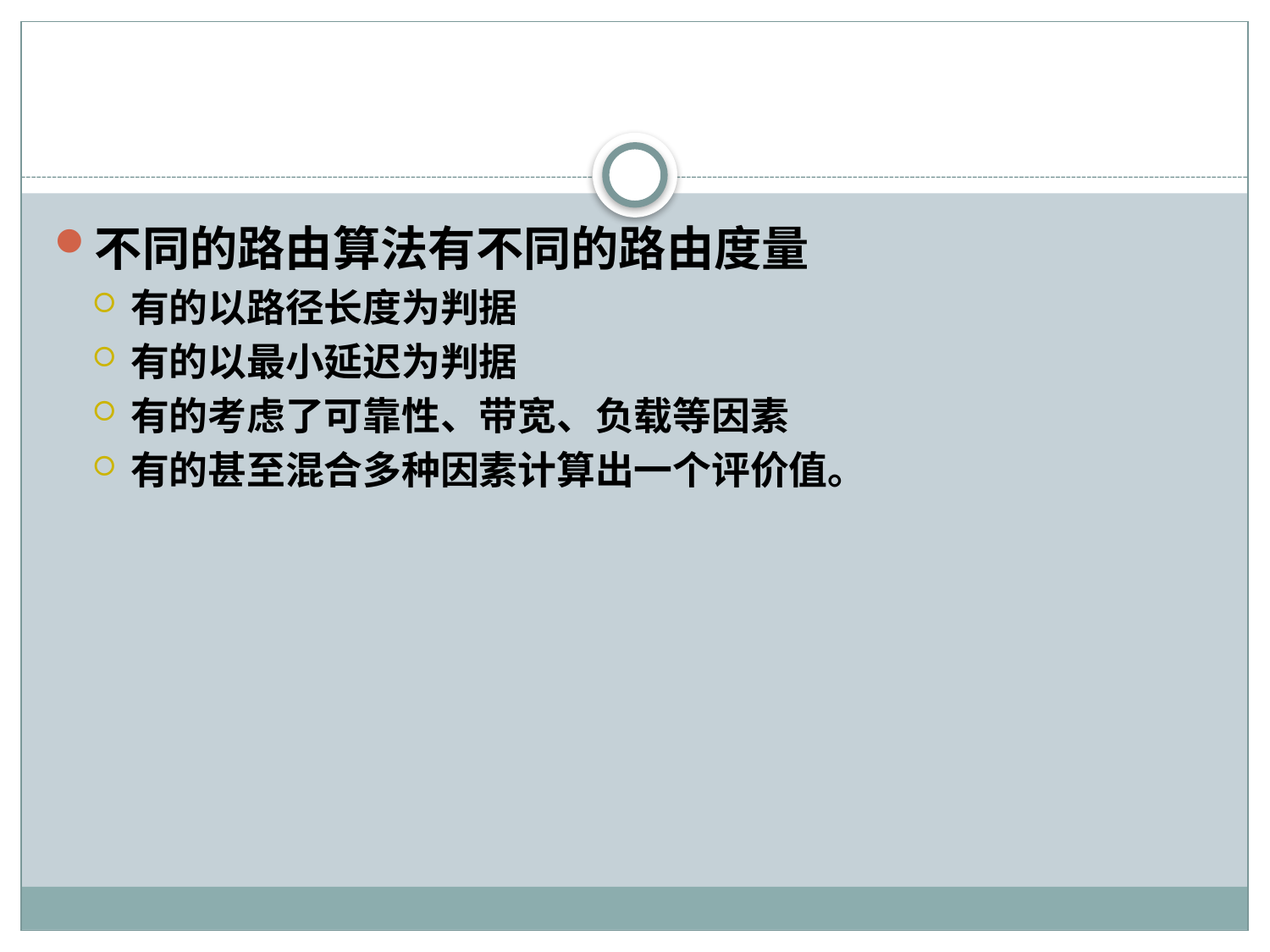

#
不同的路由算法有不同的路由度量
有的以路径长度为判据
有的以最小延迟为判据
有的考虑了可靠性、带宽、负载等因素
有的甚至混合多种因素计算出一个评价值。